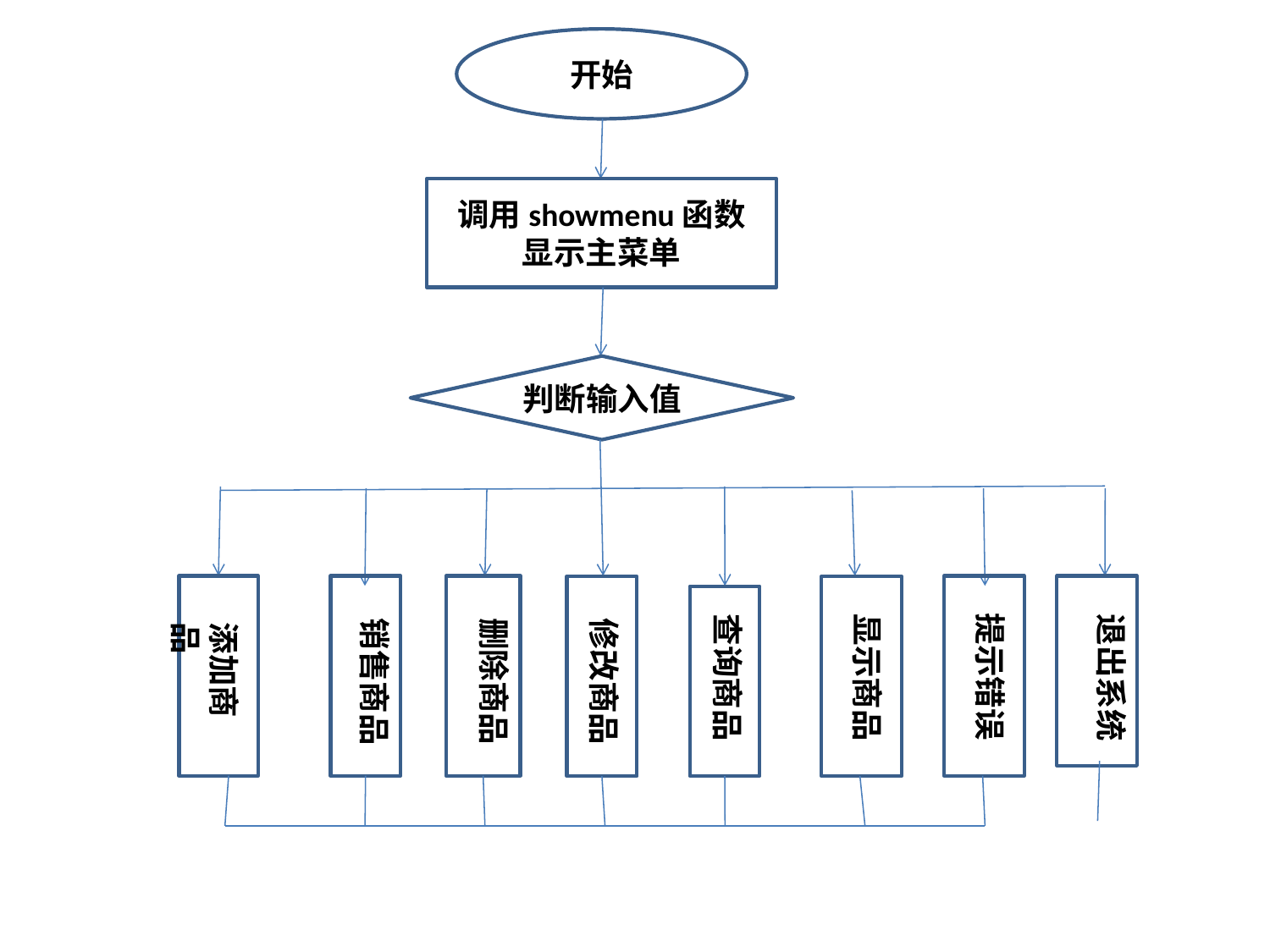

开始
调用showmenu函数
显示主菜单
判断输入值

提示错误
查询商品
显示商品
退出系统
删除商品
修改商品
销售商品
添加商品